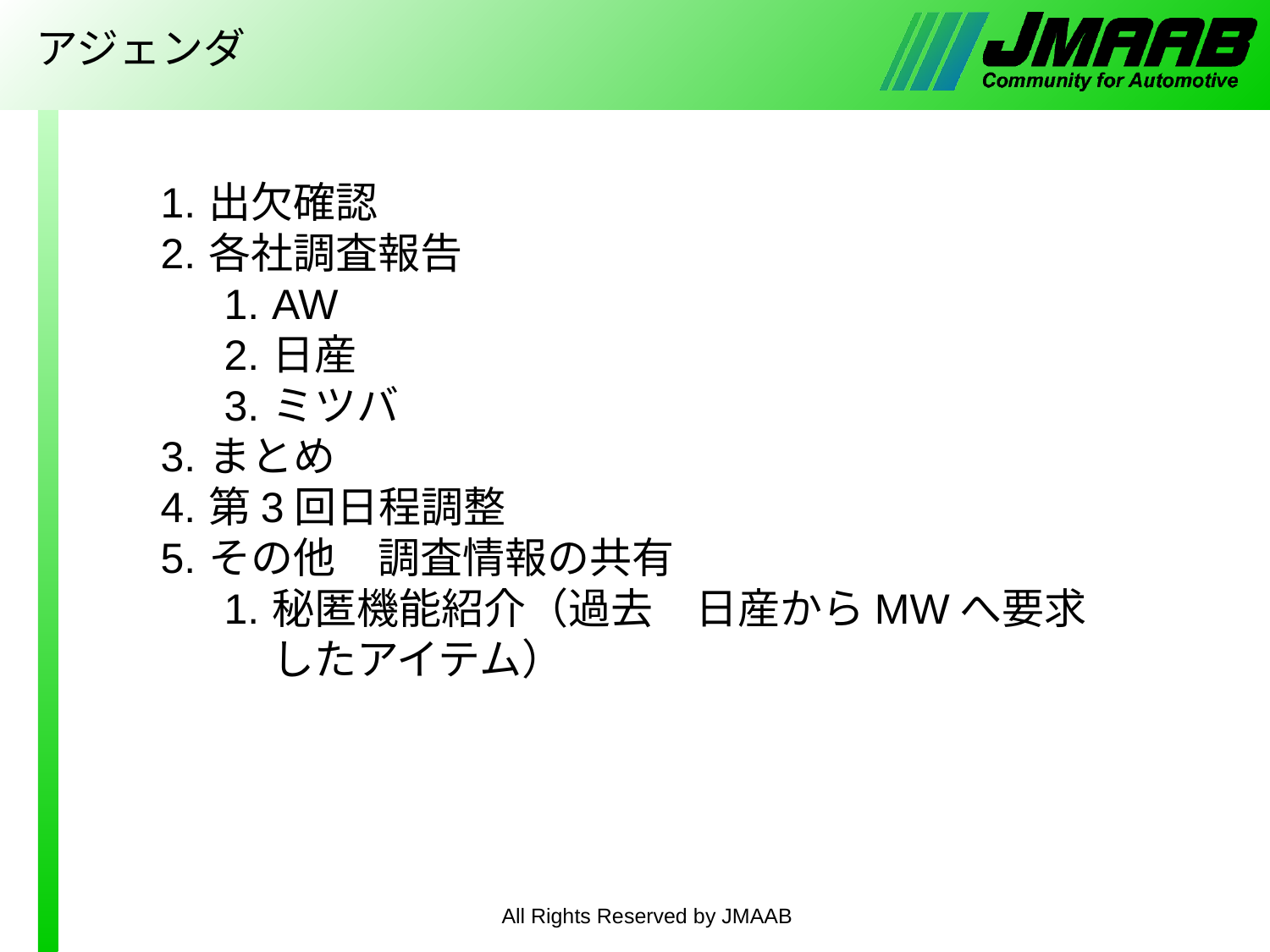

# アジェンダ
出欠確認
各社調査報告
AW
日産
ミツバ
まとめ
第3回日程調整
その他　調査情報の共有
秘匿機能紹介（過去　日産からMWへ要求したアイテム）